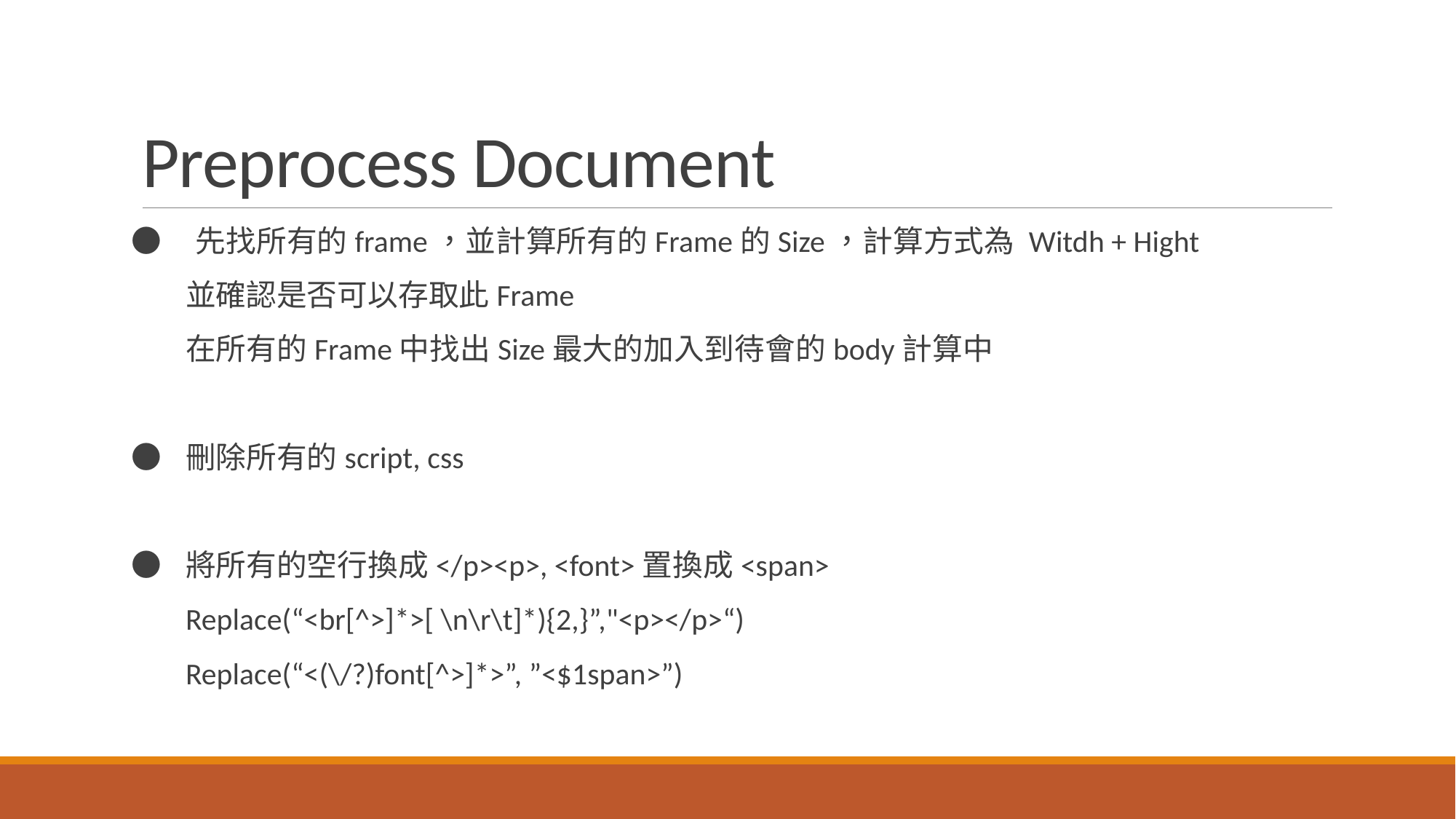

# Preprocess Document
●    先找所有的frame，並計算所有的Frame的Size，計算方式為 Witdh + Hight
並確認是否可以存取此Frame
在所有的Frame中找出Size最大的加入到待會的body計算中

●	刪除所有的script, css

●	將所有的空行換成</p><p>, <font>置換成<span>
Replace(“<br[^>]*>[ \n\r\t]*){2,}”,"<p></p>“)
Replace(“<(\/?)font[^>]*>”, ”<$1span>”)